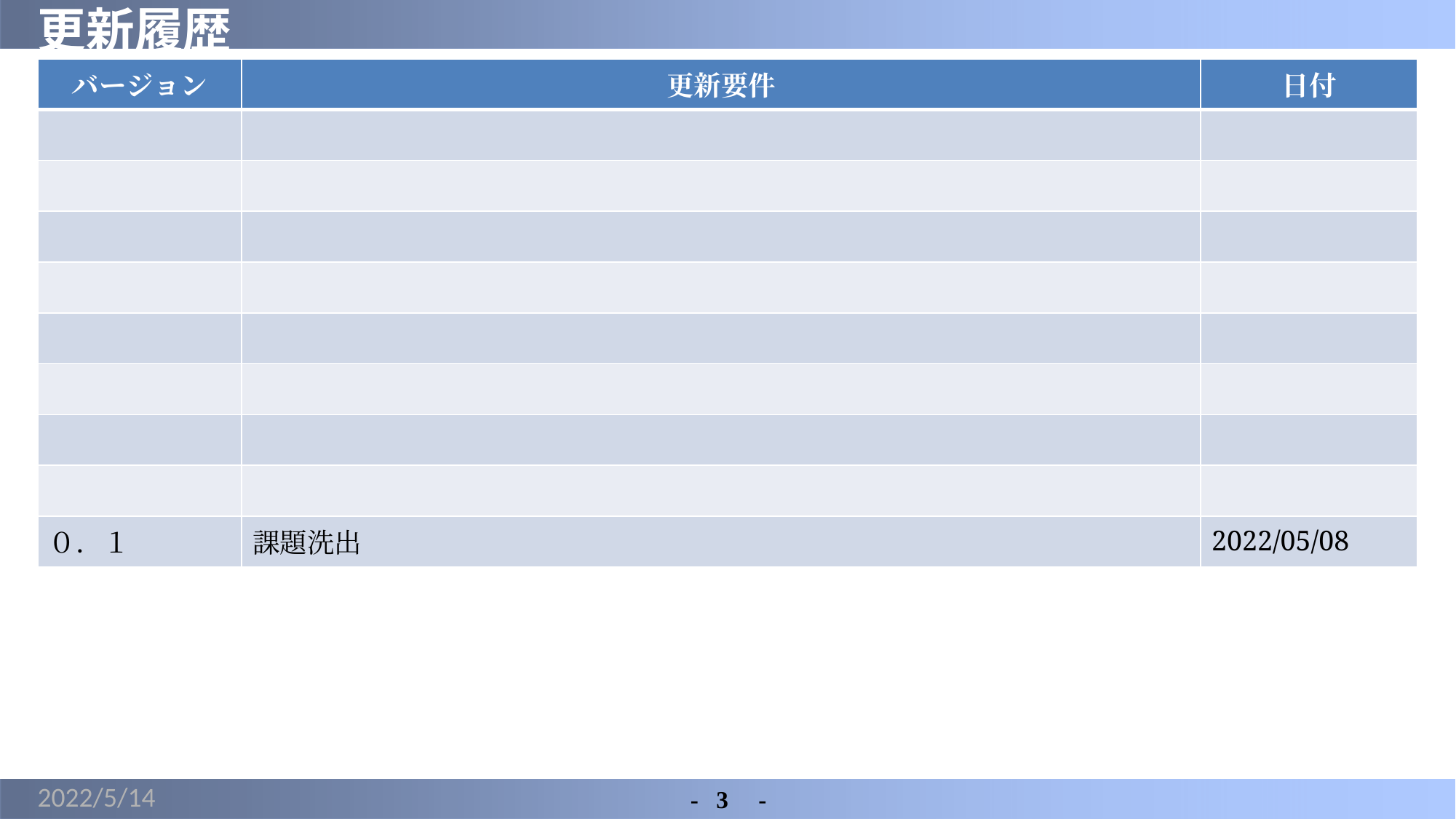

# 更新履歴
| バージョン | 更新要件 | 日付 |
| --- | --- | --- |
|  |  |  |
|  |  |  |
|  |  |  |
|  |  |  |
|  |  |  |
|  |  |  |
|  |  |  |
|  |  |  |
| ０．１ | 課題洗出 | 2022/05/08 |
2022/5/14
-	3　-